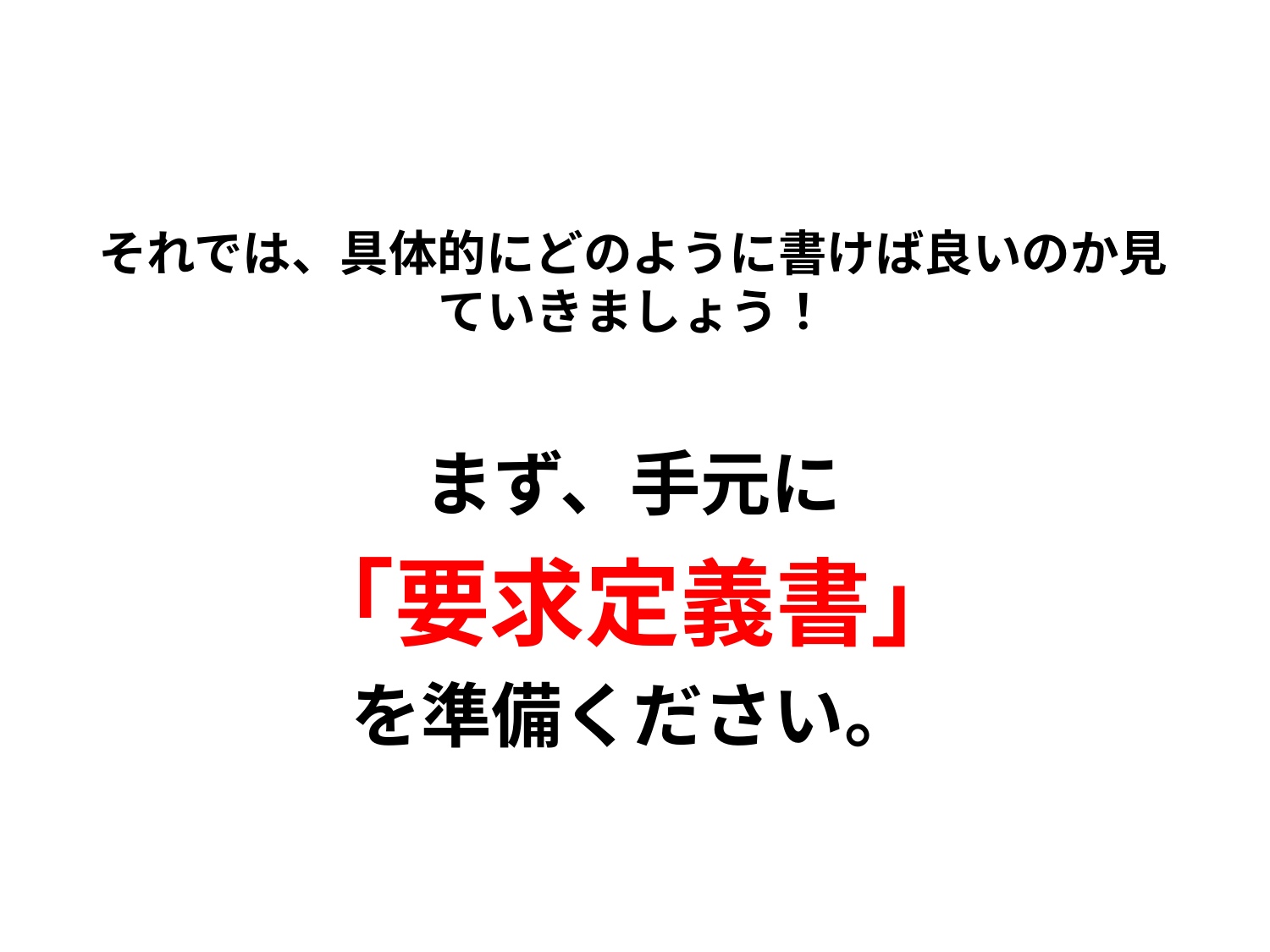

それでは、具体的にどのように書けば良いのか見ていきましょう！
まず、手元に
「要求定義書」
を準備ください。